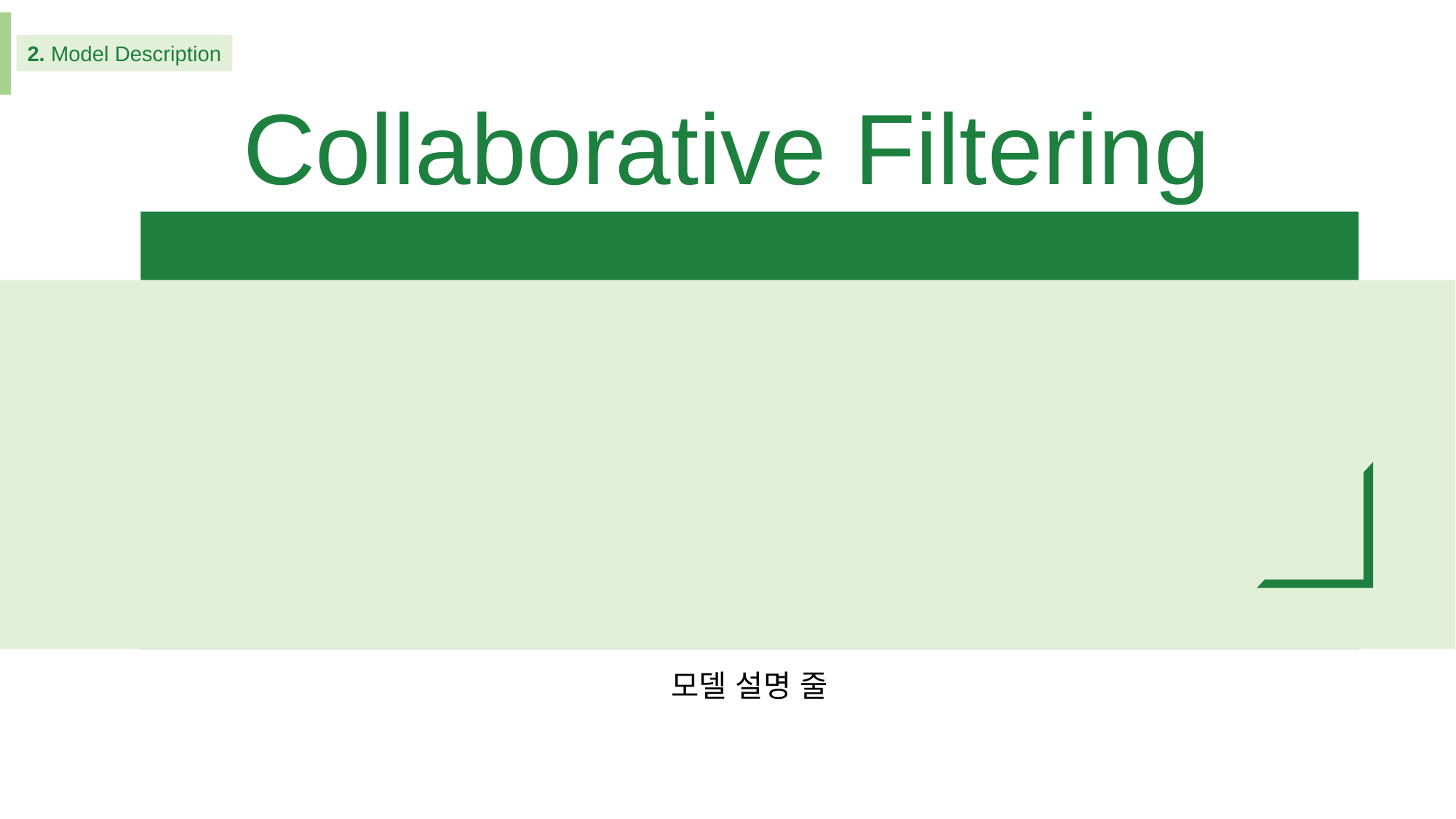

2. Model Description
Collaborative Filtering

모델 설명 줄